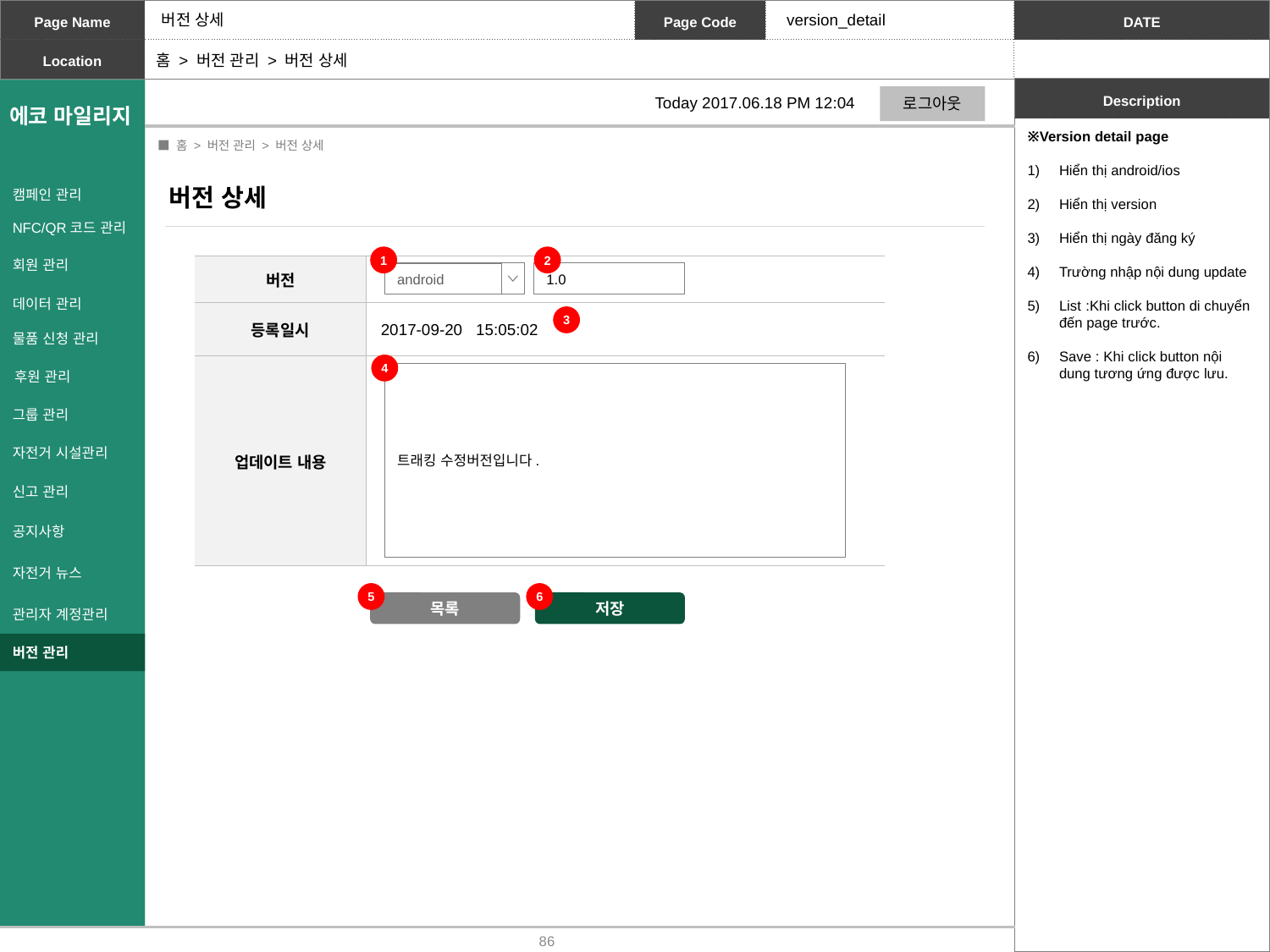

버전 상세
version_detail
홈 > 버전 관리 > 버전 상세

로그아웃
Today 2017.06.18 PM 12:04
에코 마일리지
※Version detail page

Hiển thị android/ios

Hiển thị version

Hiển thị ngày đăng ký

Trường nhập nội dung update

List :Khi click button di chuyển đến page trước.

Save : Khi click button nội dung tương ứng được lưu.
   ■ 홈 > 버전 관리 > 버전 상세
버전 상세
캠페인 관리
NFC/QR코드 관리
회원 관리
데이터 관리
물품 신청 관리
후원 관리
그룹 관리
자전거 시설관리
신고 관리
공지사항
자전거 뉴스
1
2
| 버전 |  |
| --- | --- |
| 등록일시 | 2017-09-20 15:05:02 |
| 업데이트 내용 |  |
android

1.0
3
4
트래킹 수정버전입니다.
5
6
목록
저장
관리자 계정관리
버전 관리

86